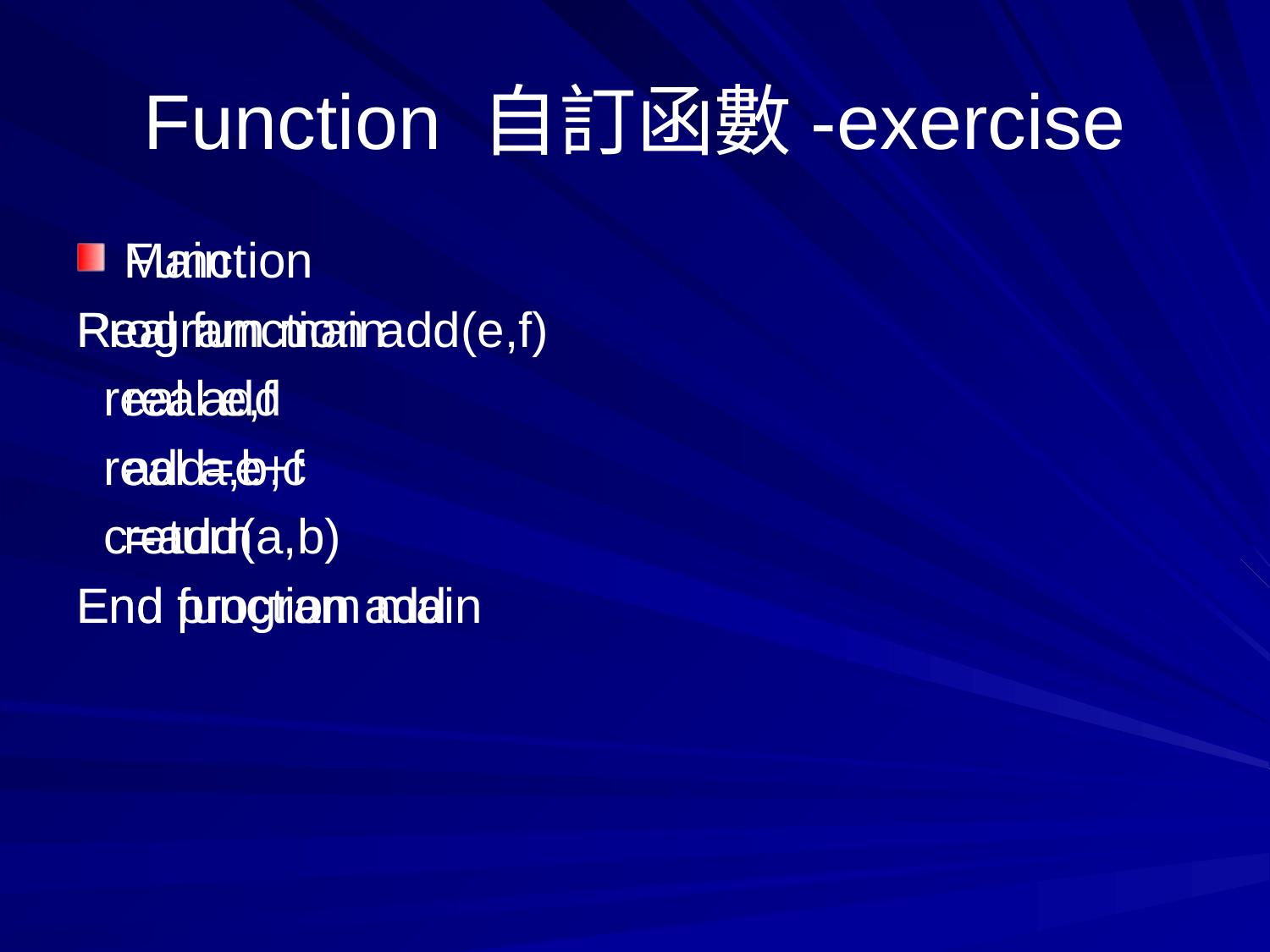

# Function 自訂函數-exercise
Main
Program main
  real add
  real a,b,c
  c=add(a,b)
End program main
Function
Real function add(e,f)
	real e,f
	add=e+f
	return
End function add